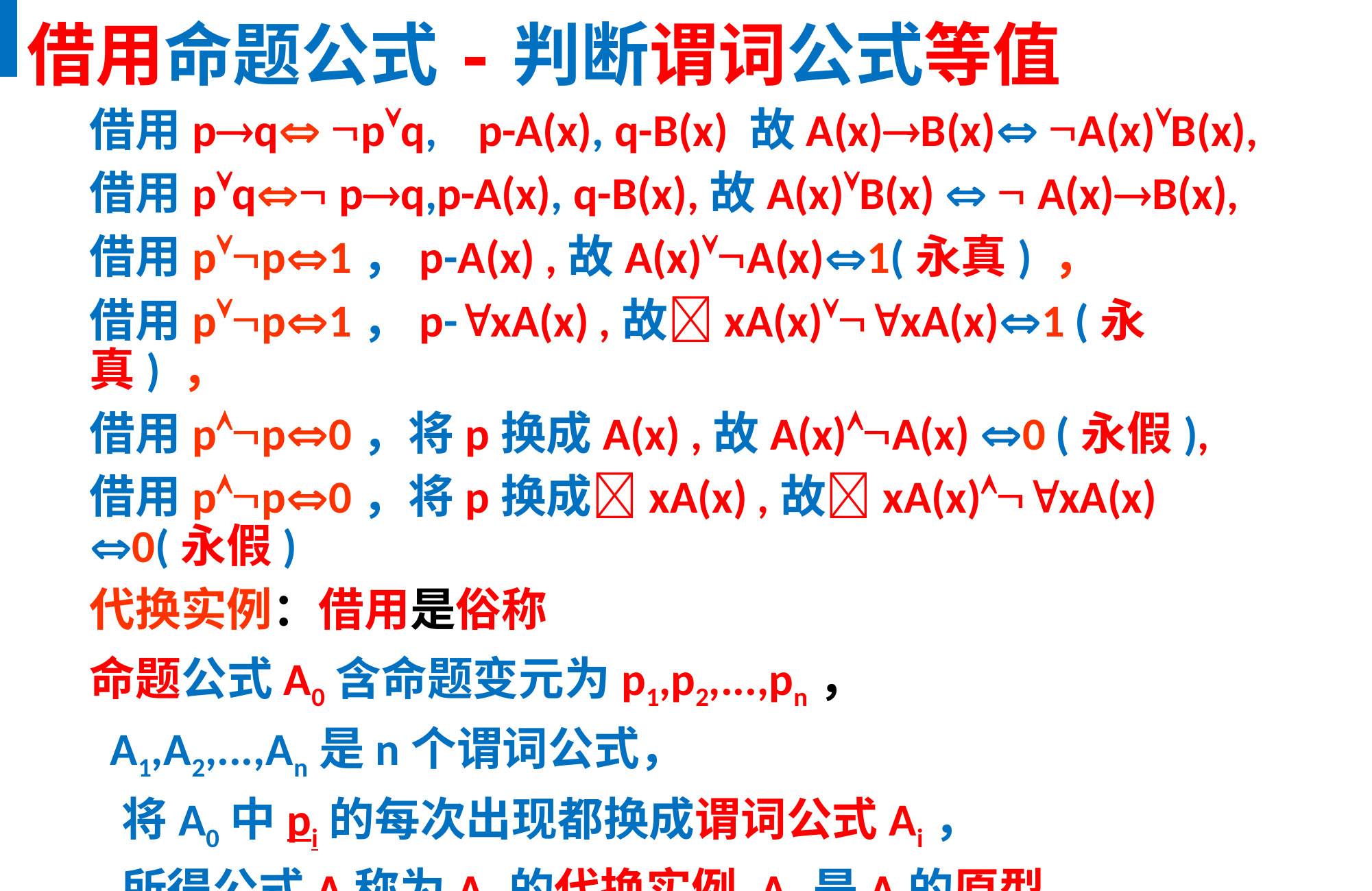

借用命题公式-判断谓词公式等值
借用p→q⇔ ¬p∨q,    p-A(x), q-B(x) 故A(x)→B(x)⇔ ¬A(x)∨B(x),
借用p∨q⇔¬ p→q,p-A(x), q-B(x),故A(x)∨B(x) ⇔ ¬ A(x)→B(x),
借用p∨¬p⇔1，p-A(x) ,故A(x)∨¬A(x)⇔1(永真) ，
借用p∨¬p⇔1，p-∀xA(x) ,故∀xA(x)∨¬∀xA(x)⇔1 (永真) ，
借用p∧¬p⇔0，将p换成A(x) ,故A(x)∧¬A(x) ⇔0 (永假),
借用p∧¬p⇔0，将p换成∀xA(x) ,故∀xA(x)∧¬∀xA(x) ⇔0(永假)
代换实例：借用是俗称
命题公式A0含命题变元为p1,p2,...,pn，
  A1,A2,...,An是n个谓词公式，
  将A0中pi的每次出现都换成谓词公式Ai，
  所得公式A称为A0的代换实例,A0是A的原型
定理： 命题逻辑等值式，其代换实例是谓词逻辑等值式。